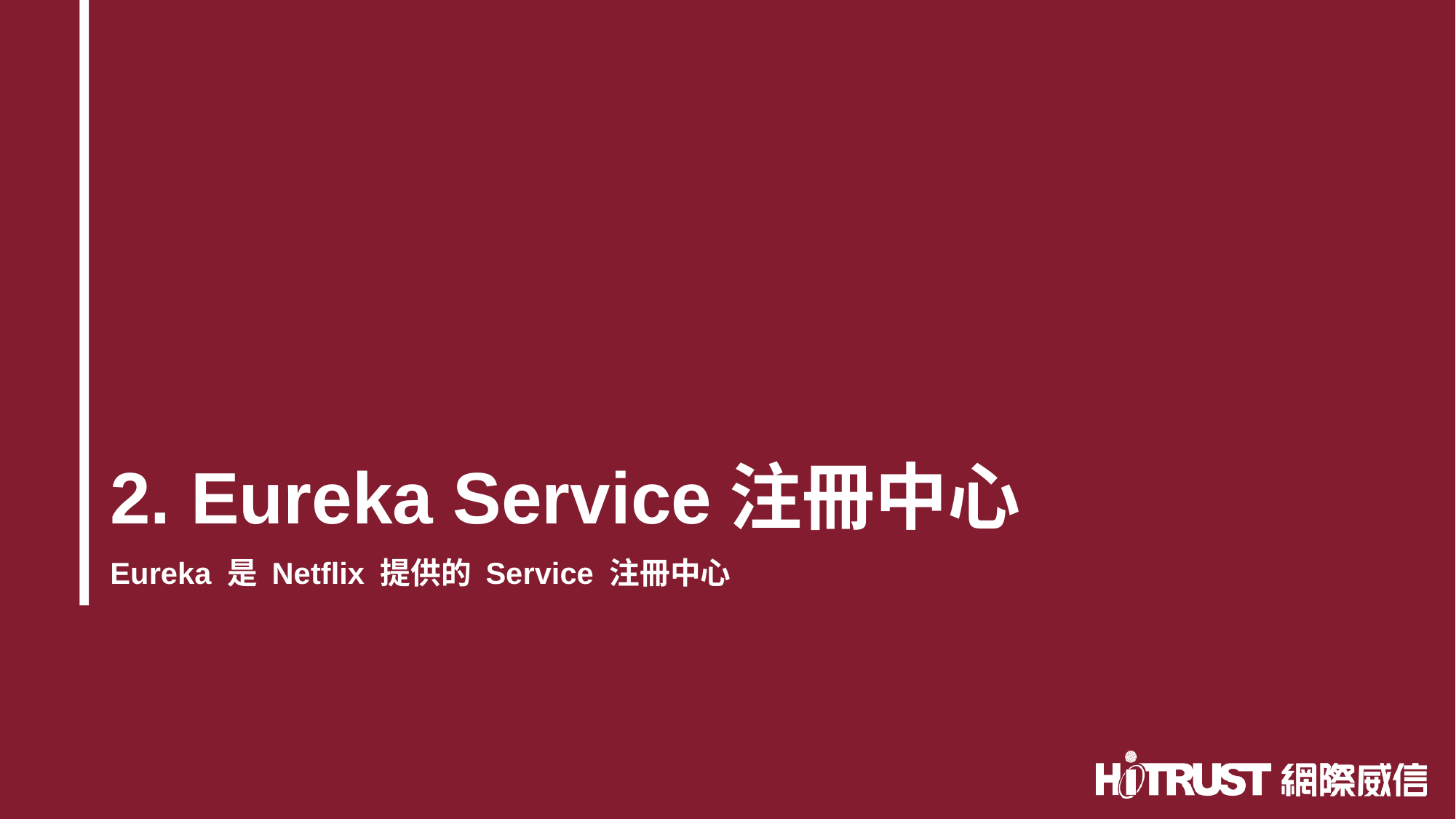

# 2. Eureka Service注冊中心
Eureka 是 Netflix 提供的 Service 注冊中心